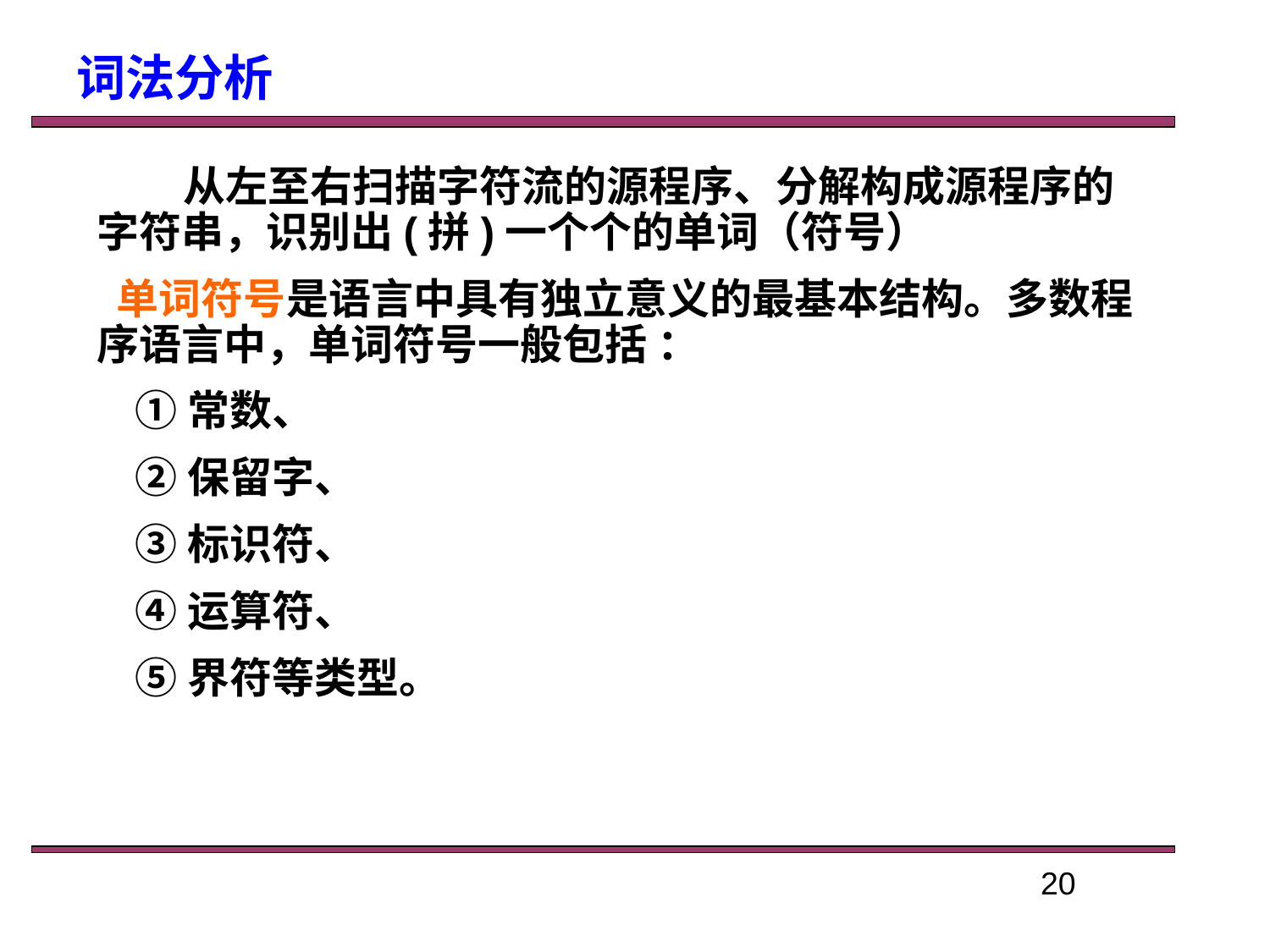

词法分析
        从左至右扫描字符流的源程序、分解构成源程序的字符串，识别出(拼)一个个的单词（符号）
 单词符号是语言中具有独立意义的最基本结构。多数程序语言中，单词符号一般包括 ：
    ①常数、
    ②保留字、
    ③标识符、
    ④运算符、
    ⑤界符等类型。
20